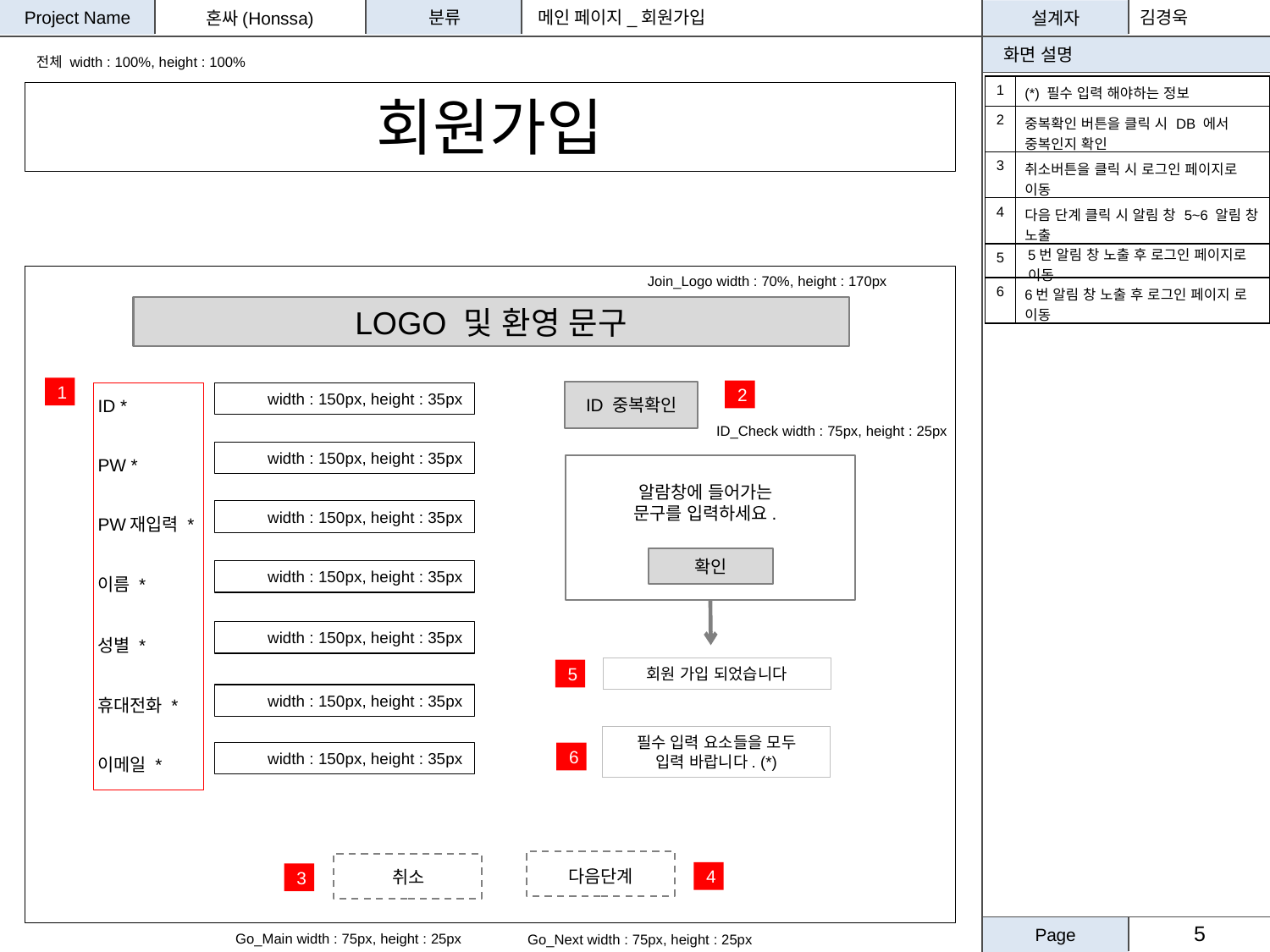

메인 페이지_회원가입
김경욱
전체 width : 100%, height : 100%

| 1 | (\*) 필수 입력 해야하는 정보 |
| --- | --- |
| 2 | 중복확인 버튼을 클릭 시 DB 에서 중복인지 확인 |
| 3 | 취소버튼을 클릭 시 로그인 페이지로 이동 |
| 4 | 다음 단계 클릭 시 알림 창 5~6 알림 창 노출 |
| 5 | 5번 알림 창 노출 후 로그인 페이지로 이동 |
| 6 | 6번 알림 창 노출 후 로그인 페이지 로 이동 |

회원가입

Join_Logo width : 70%, height : 170px
LOGO 및 환영 문구
1
ID *
2
ID 중복확인

width : 150px, height : 35px
ID_Check width : 75px, height : 25px
PW *
width : 150px, height : 35px

알람창에 들어가는
문구를 입력하세요.
PW재입력 *
width : 150px, height : 35px
확인
이름 *
width : 150px, height : 35px
성별 *
width : 150px, height : 35px
회원 가입 되었습니다
5
휴대전화 *
width : 150px, height : 35px
필수 입력 요소들을 모두
입력 바랍니다. (*)
이메일 *
width : 150px, height : 35px
6

다음단계
취소
4
3
5
Go_Main width : 75px, height : 25px
Go_Next width : 75px, height : 25px